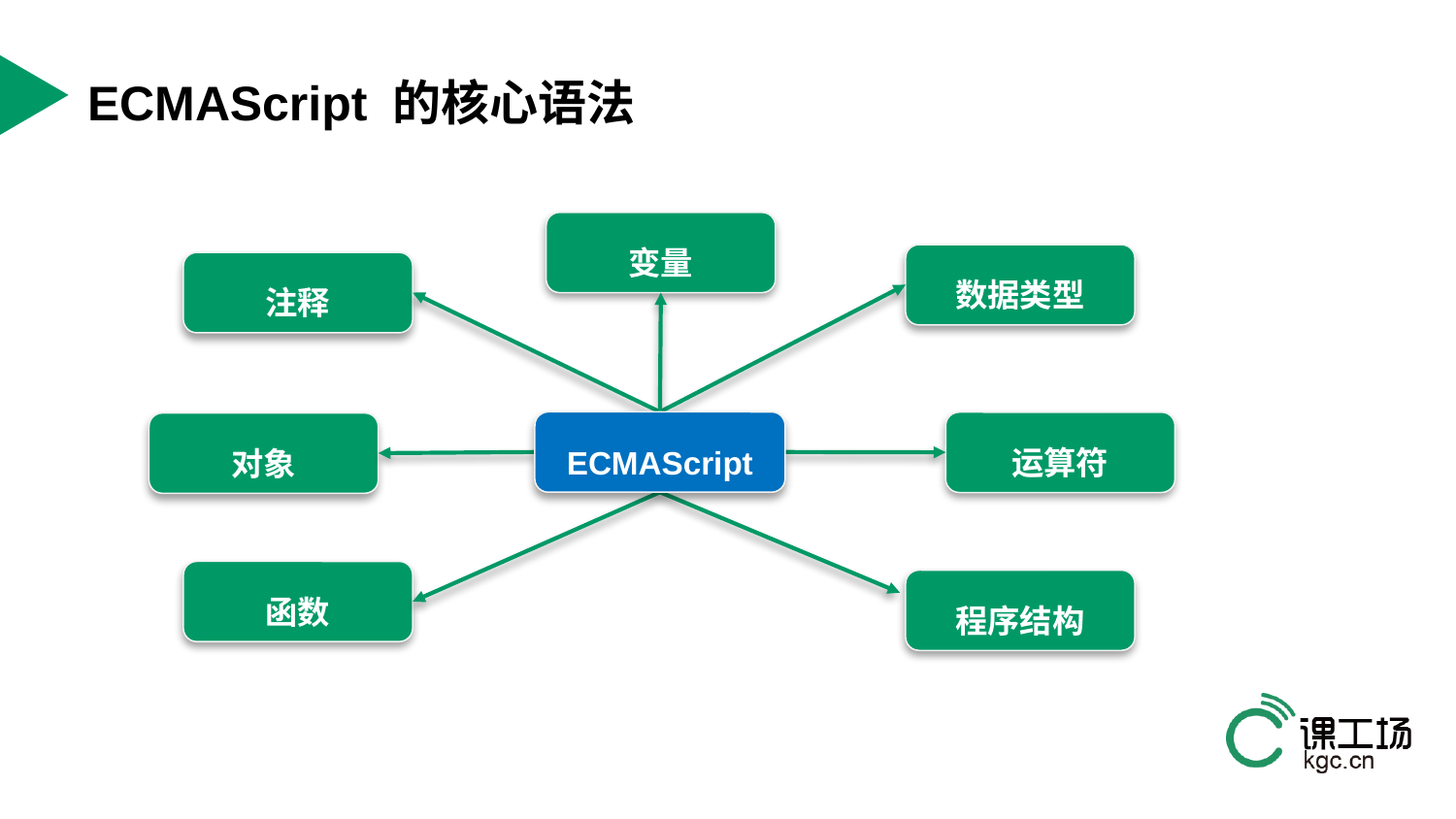

# ECMAScript 的核心语法
变量
注释
数据类型
ECMAScript
对象
运算符
函数
程序结构